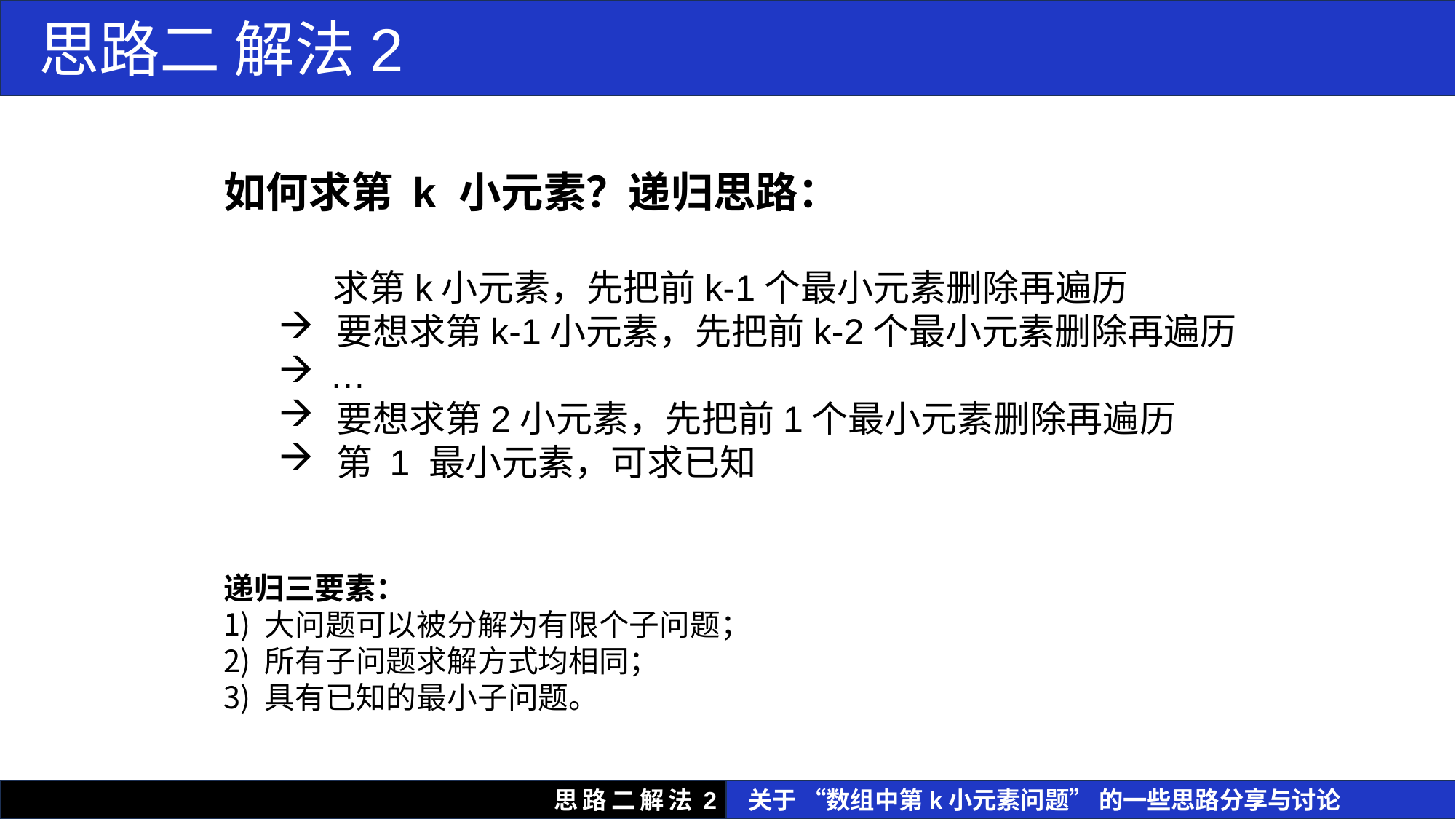

思路二 解法2
如何求第 k 小元素？递归思路：
	求第k小元素，先把前k-1个最小元素删除再遍历
 要想求第k-1小元素，先把前k-2个最小元素删除再遍历
 …
 要想求第2小元素，先把前1个最小元素删除再遍历
 第 1 最小元素，可求已知
递归三要素：
大问题可以被分解为有限个子问题；
所有子问题求解方式均相同；
具有已知的最小子问题。
思路二解法2
 关于 “数组中第k小元素问题” 的一些思路分享与讨论